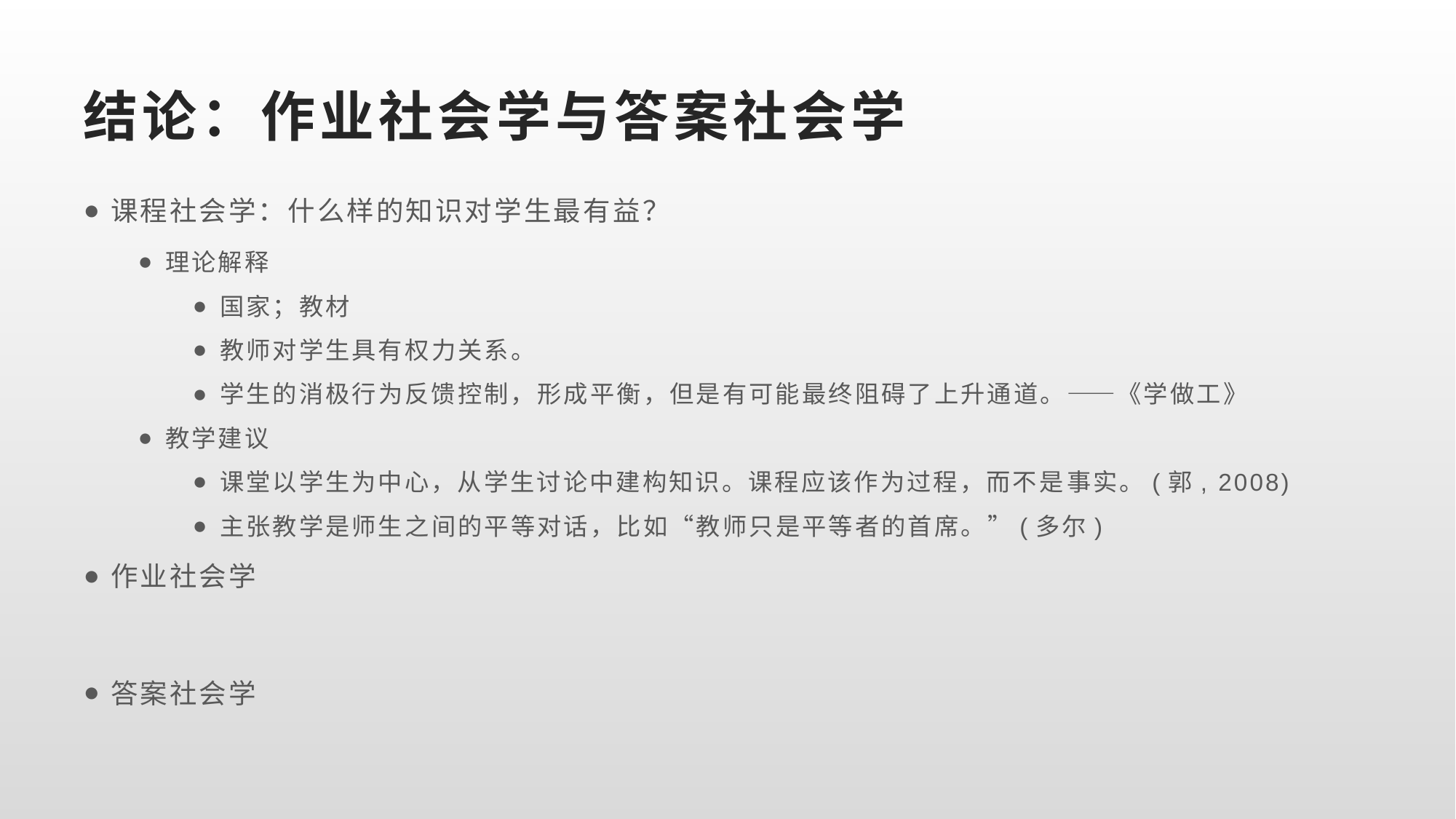

# 结论：作业社会学与答案社会学
课程社会学：什么样的知识对学生最有益？
理论解释
国家；教材
教师对学生具有权力关系。
学生的消极行为反馈控制，形成平衡，但是有可能最终阻碍了上升通道。——《学做工》
教学建议
课堂以学生为中心，从学生讨论中建构知识。课程应该作为过程，而不是事实。(郭, 2008)
主张教学是师生之间的平等对话，比如“教师只是平等者的首席。”(多尔)
作业社会学

答案社会学